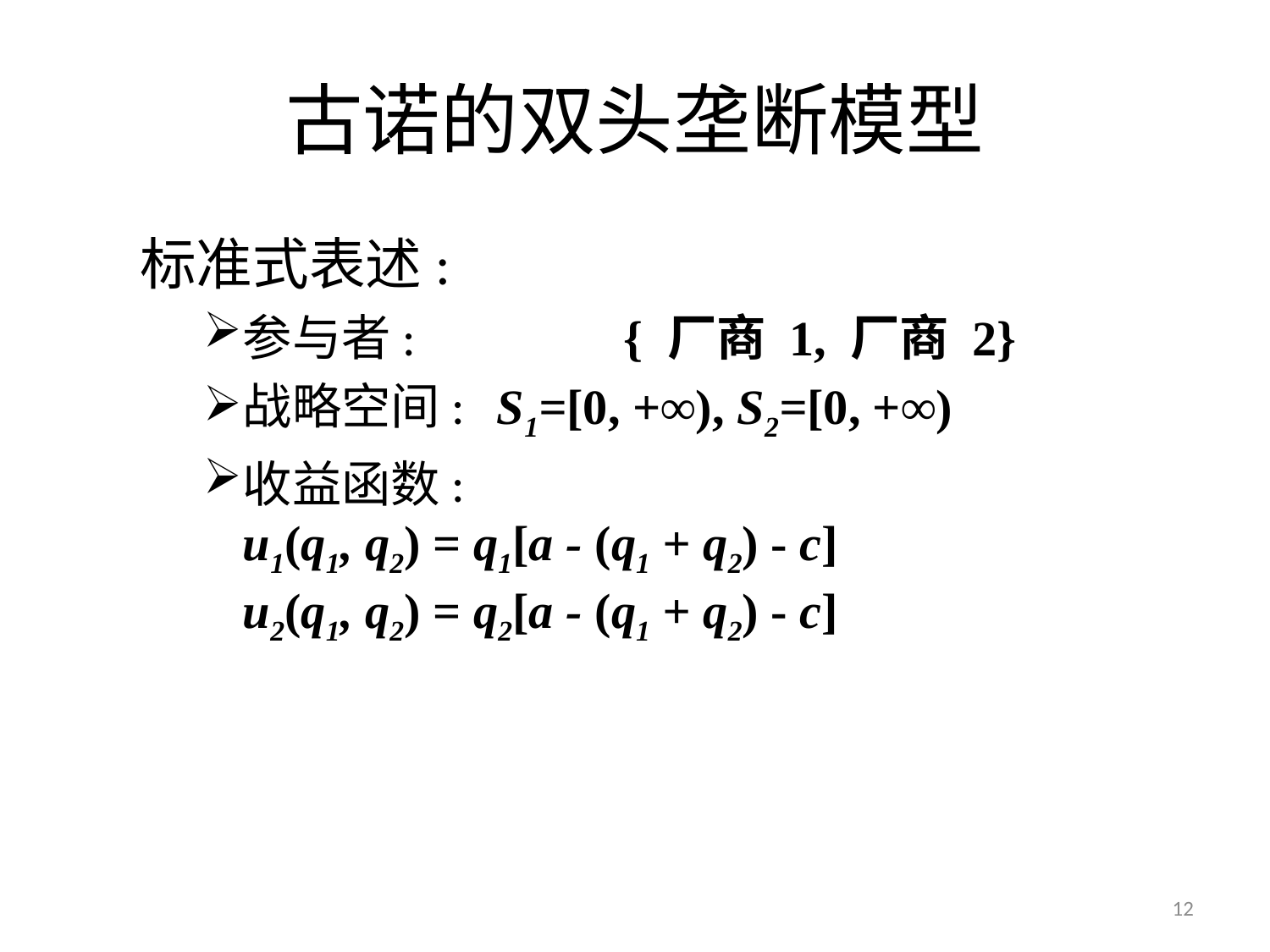

# 古诺的双头垄断模型
标准式表述:
参与者: 		{ 厂商 1, 厂商 2}
战略空间: 	S1=[0, +∞), S2=[0, +∞)
收益函数:
u1(q1, q2) = q1[a - (q1 + q2) - c]
u2(q1, q2) = q2[a - (q1 + q2) - c]

12